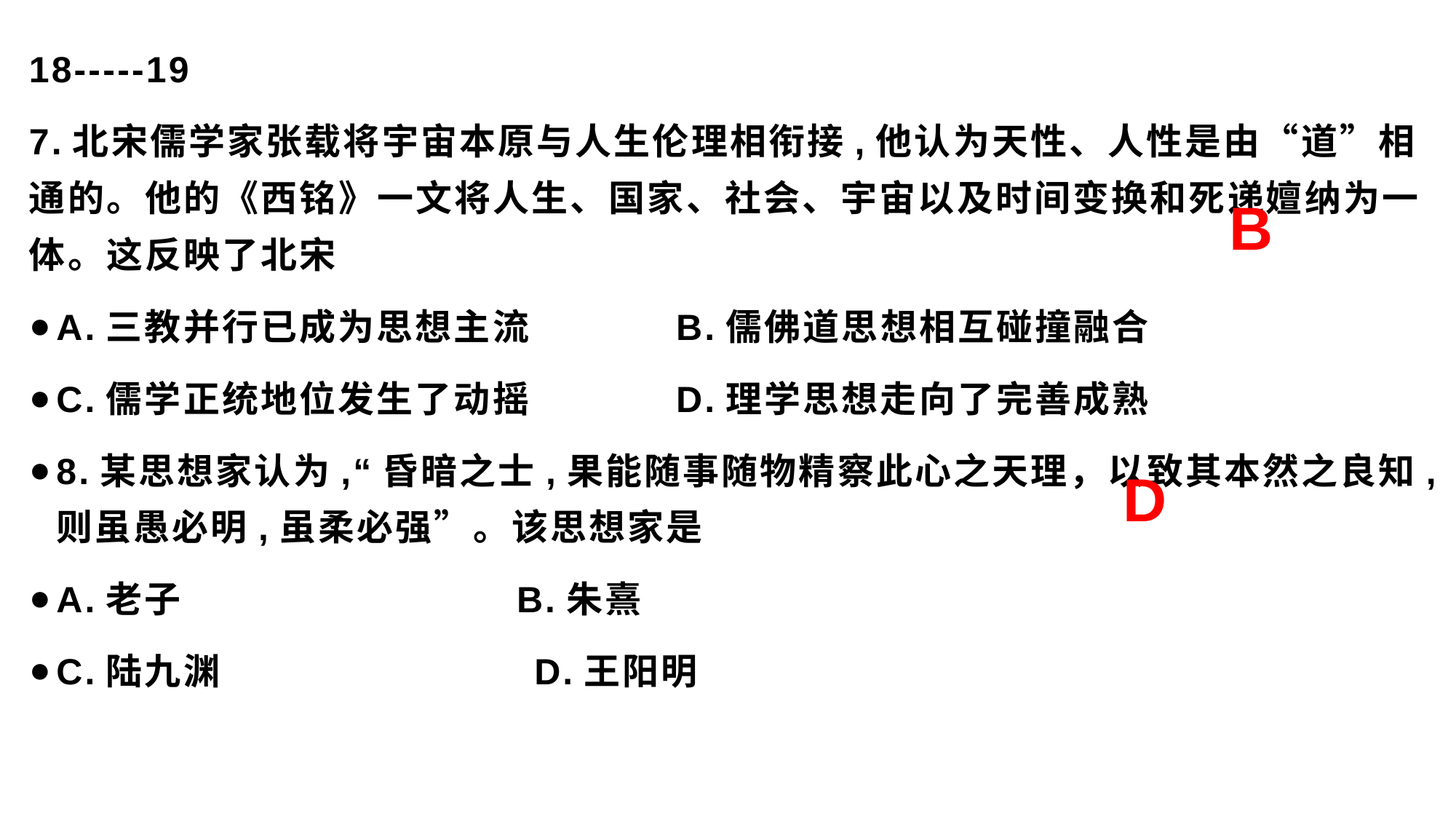

18-----19
7.北宋儒学家张载将宇宙本原与人生伦理相衔接,他认为天性、人性是由“道”相通的。他的《西铭》一文将人生、国家、社会、宇宙以及时间变换和死递嬗纳为一体。这反映了北宋
A.三教并行已成为思想主流             B.儒佛道思想相互碰撞融合
C.儒学正统地位发生了动摇             D.理学思想走向了完善成熟
8.某思想家认为,“昏暗之士,果能随事随物精察此心之天理，以致其本然之良知,则虽愚必明,虽柔必强”。该思想家是
A.老子                               B.朱熹
C.陆九渊                             D.王阳明
B
D